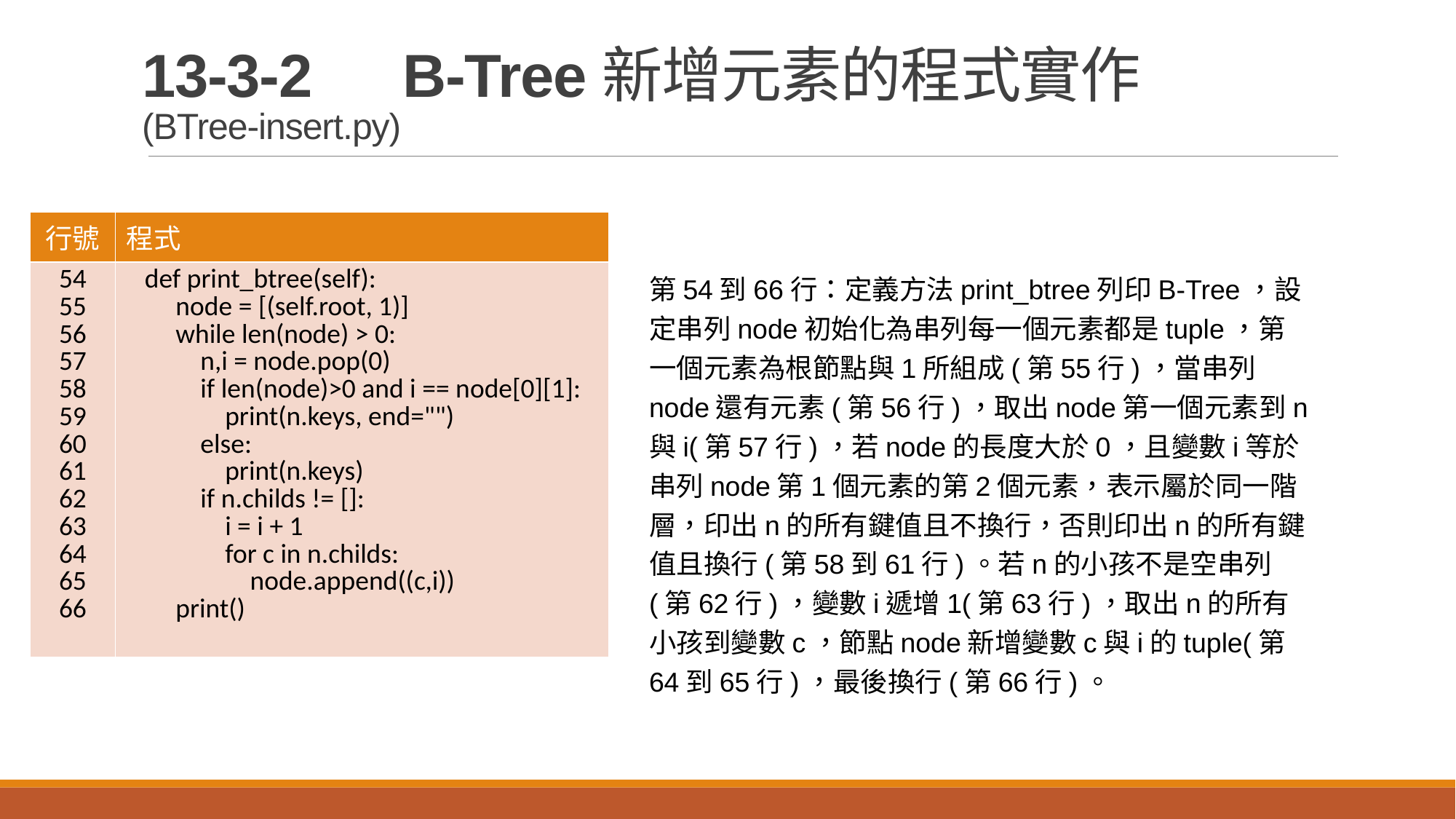

# 13-3-2　B-Tree新增元素的程式實作 (BTree-insert.py)

| 行號 | 程式 |
| --- | --- |
| 54 55 56 57 58 59 60 61 62 63 64 65 66 | def print\_btree(self): node = [(self.root, 1)] while len(node) > 0: n,i = node.pop(0) if len(node)>0 and i == node[0][1]: print(n.keys, end="") else: print(n.keys) if n.childs != []: i = i + 1 for c in n.childs: node.append((c,i)) print() |
第54到66行：定義方法print_btree列印B-Tree，設定串列node初始化為串列每一個元素都是tuple，第一個元素為根節點與1所組成(第55行)，當串列node還有元素(第56行)，取出node第一個元素到n與i(第57行)，若node的長度大於0，且變數i等於串列node第1個元素的第2個元素，表示屬於同一階層，印出n的所有鍵值且不換行，否則印出n的所有鍵值且換行(第58到61行)。若n的小孩不是空串列(第62行)，變數i遞增1(第63行)，取出n的所有小孩到變數c，節點node新增變數c與i的tuple(第64到65行)，最後換行(第66行)。